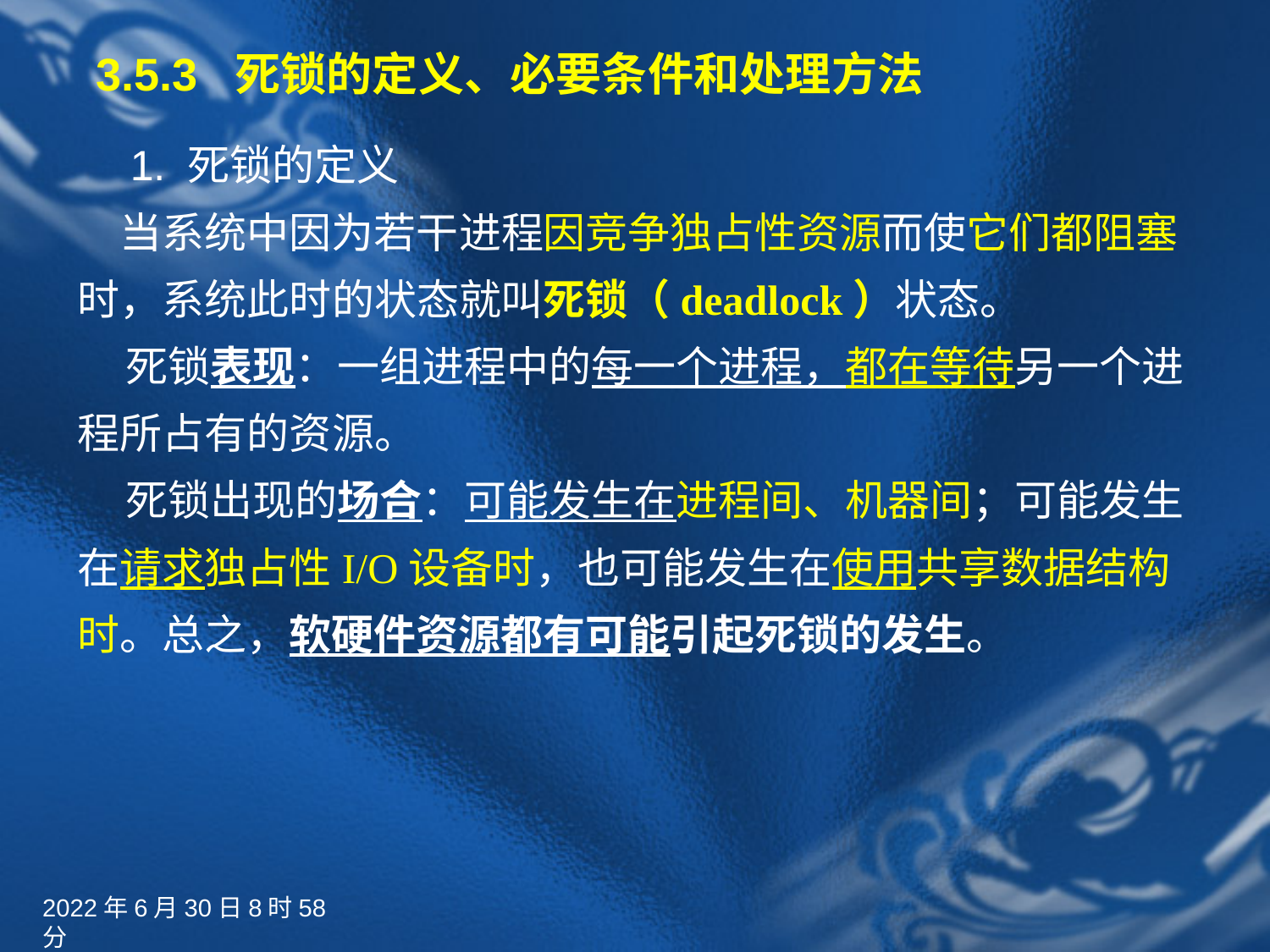

# 3.5.3  死锁的定义、必要条件和处理方法
　1. 死锁的定义
　当系统中因为若干进程因竞争独占性资源而使它们都阻塞时，系统此时的状态就叫死锁（deadlock）状态。
    死锁表现：一组进程中的每一个进程，都在等待另一个进程所占有的资源。
    死锁出现的场合：可能发生在进程间、机器间；可能发生在请求独占性I/O设备时，也可能发生在使用共享数据结构时。总之，软硬件资源都有可能引起死锁的发生。

2022年6月30日8时58分